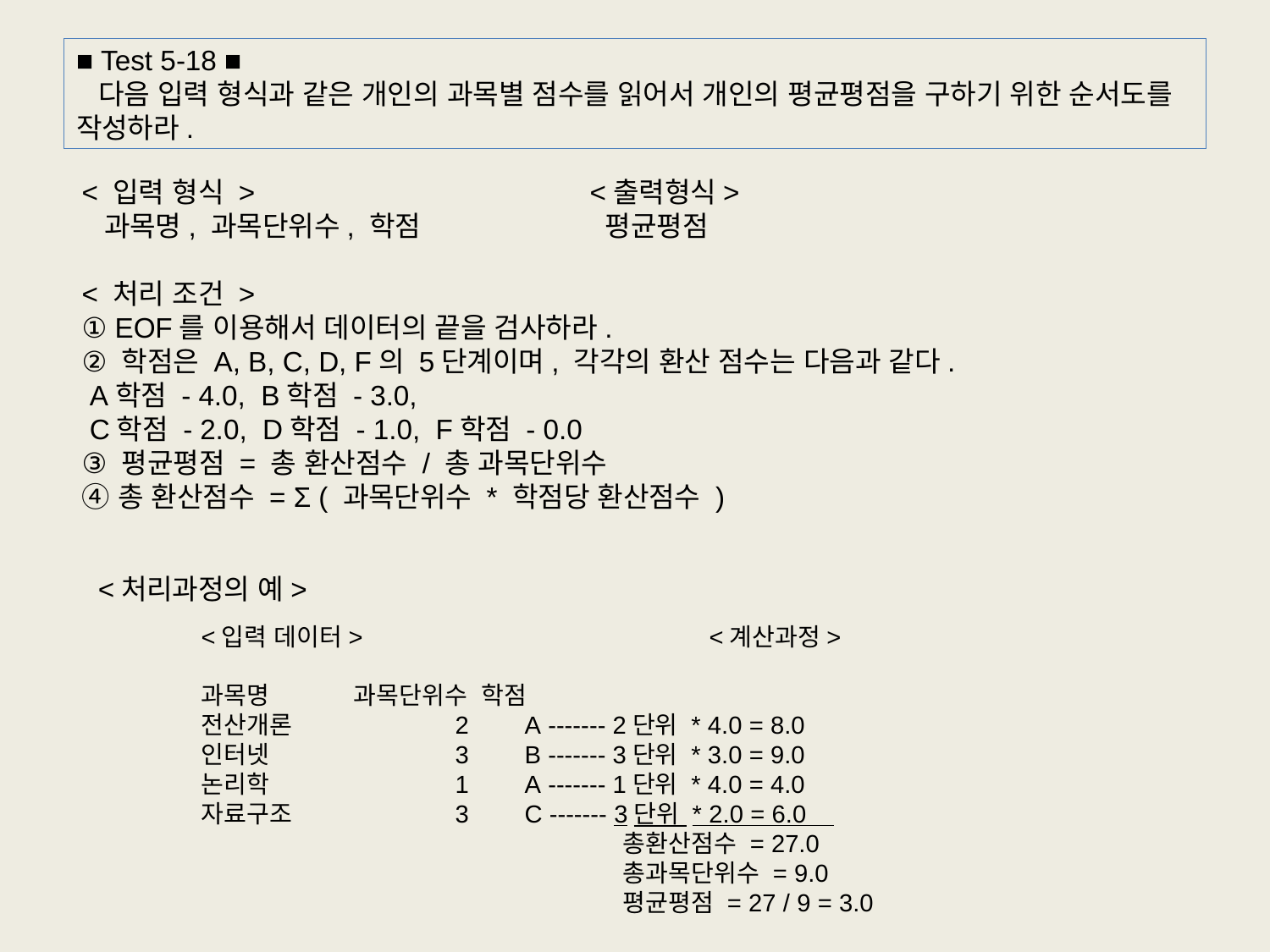

# ■ Test 5-18 ■   다음 입력 형식과 같은 개인의 과목별 점수를 읽어서 개인의 평균평점을 구하기 위한 순서도를 작성하라.
< 입력 형식 >			<출력형식>
  과목명, 과목단위수, 학점		  평균평점
< 처리 조건 >
① EOF를 이용해서 데이터의 끝을 검사하라.
② 학점은 A, B, C, D, F의 5단계이며, 각각의 환산 점수는 다음과 같다.
 A학점 - 4.0,  B학점 - 3.0,  
 C학점 - 2.0,  D학점 - 1.0,  F학점 - 0.0
③ 평균평점 = 총 환산점수 / 총 과목단위수
④ 총 환산점수 = Σ ( 과목단위수 * 학점당 환산점수 )
<처리과정의 예>
<입력 데이터>     			<계산과정>

과목명            과목단위수  학점
전산개론      	2        A ------- 2단위 * 4.0 = 8.0
인터넷              	3        B ------- 3단위 * 3.0 = 9.0
논리학              	1        A ------- 1단위 * 4.0 = 4.0
자료구조            	3        C ------- 3단위 * 2.0 = 6.0
      			     총환산점수 = 27.0
      			     총과목단위수 = 9.0
                                        	     평균평점 = 27 / 9 = 3.0